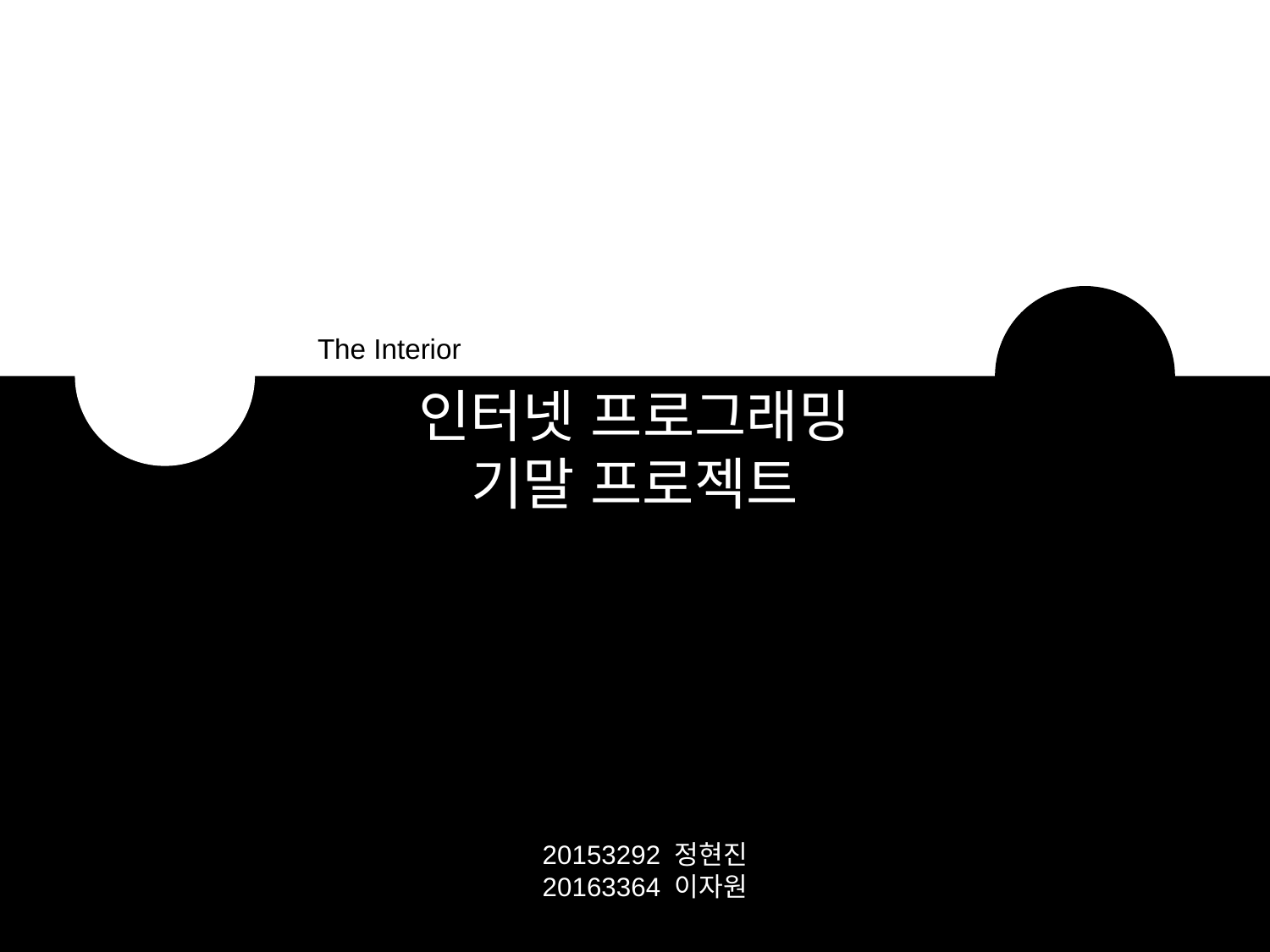

The Interior
인터넷 프로그래밍
기말 프로젝트

20153292 정현진
20163364 이자원